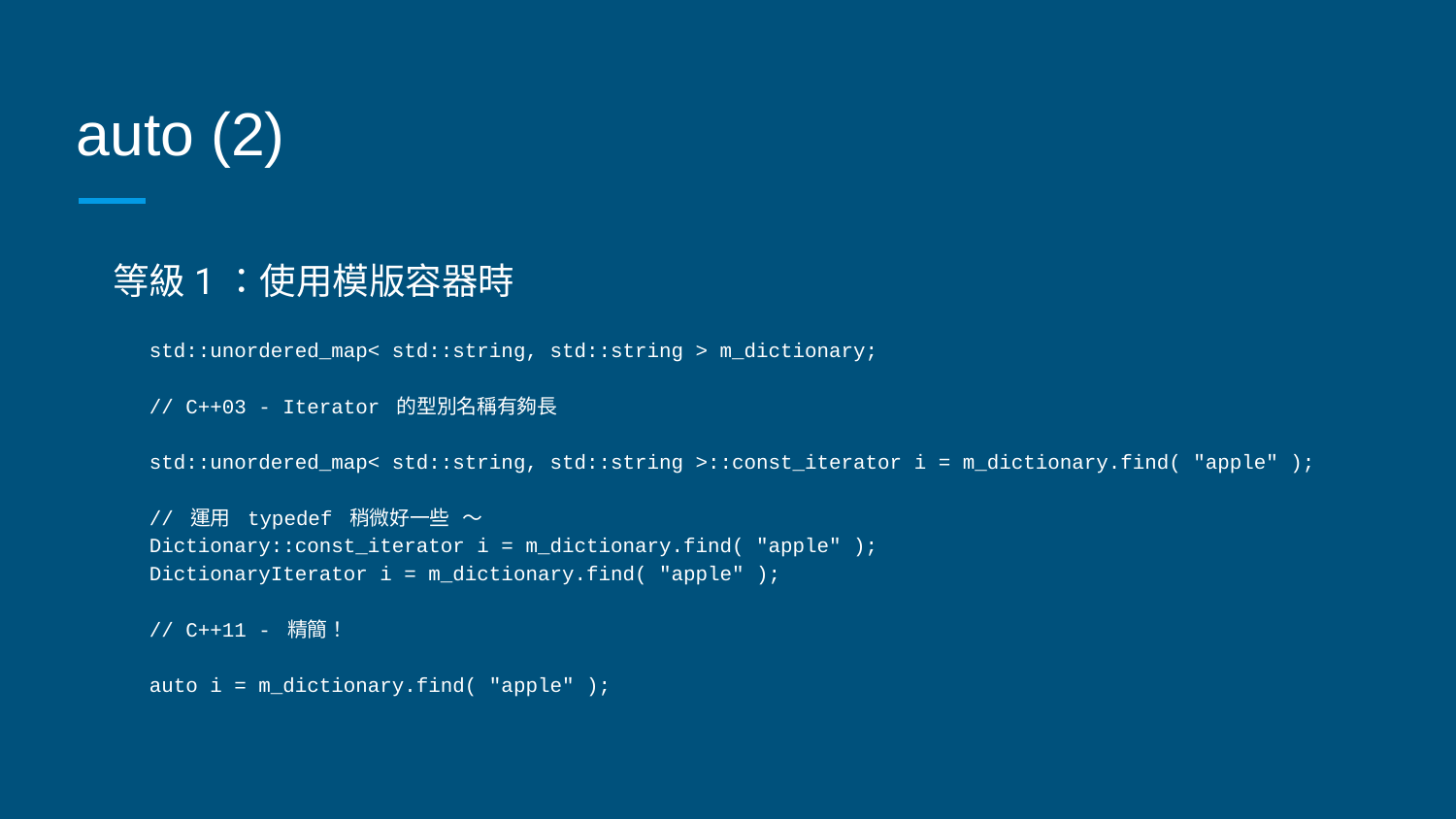

# auto (2)
等級1：使用模版容器時
std::unordered_map< std::string, std::string > m_dictionary;
// C++03 - Iterator 的型別名稱有夠長
std::unordered_map< std::string, std::string >::const_iterator i = m_dictionary.find( "apple" );
// 運用 typedef 稍微好一些 ～
Dictionary::const_iterator i = m_dictionary.find( "apple" );
DictionaryIterator i = m_dictionary.find( "apple" );
// C++11 - 精簡！
auto i = m_dictionary.find( "apple" );